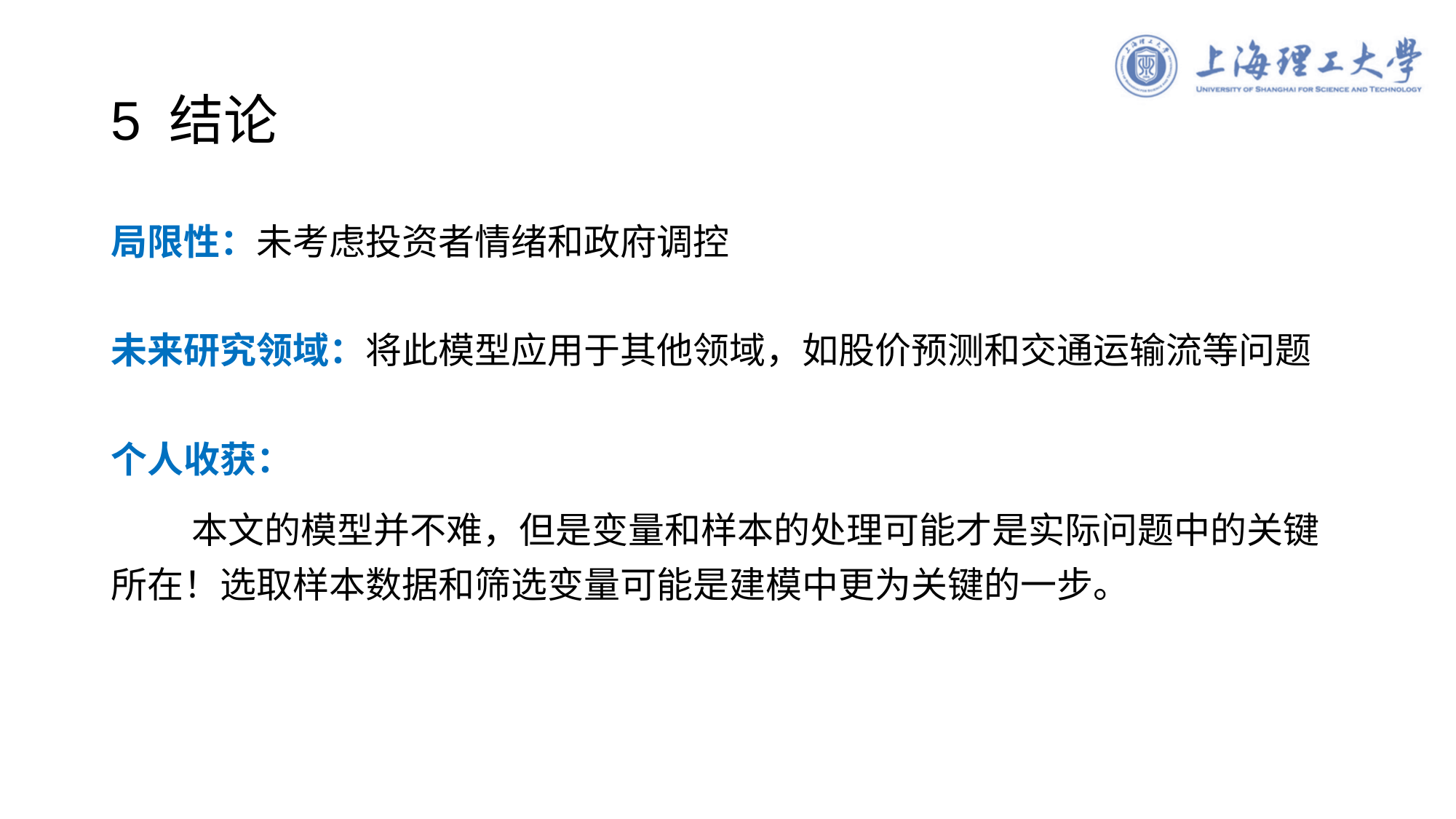

# 5 结论
局限性：未考虑投资者情绪和政府调控

未来研究领域：将此模型应用于其他领域，如股价预测和交通运输流等问题

个人收获：
   本文的模型并不难，但是变量和样本的处理可能才是实际问题中的关键所在！选取样本数据和筛选变量可能是建模中更为关键的一步。